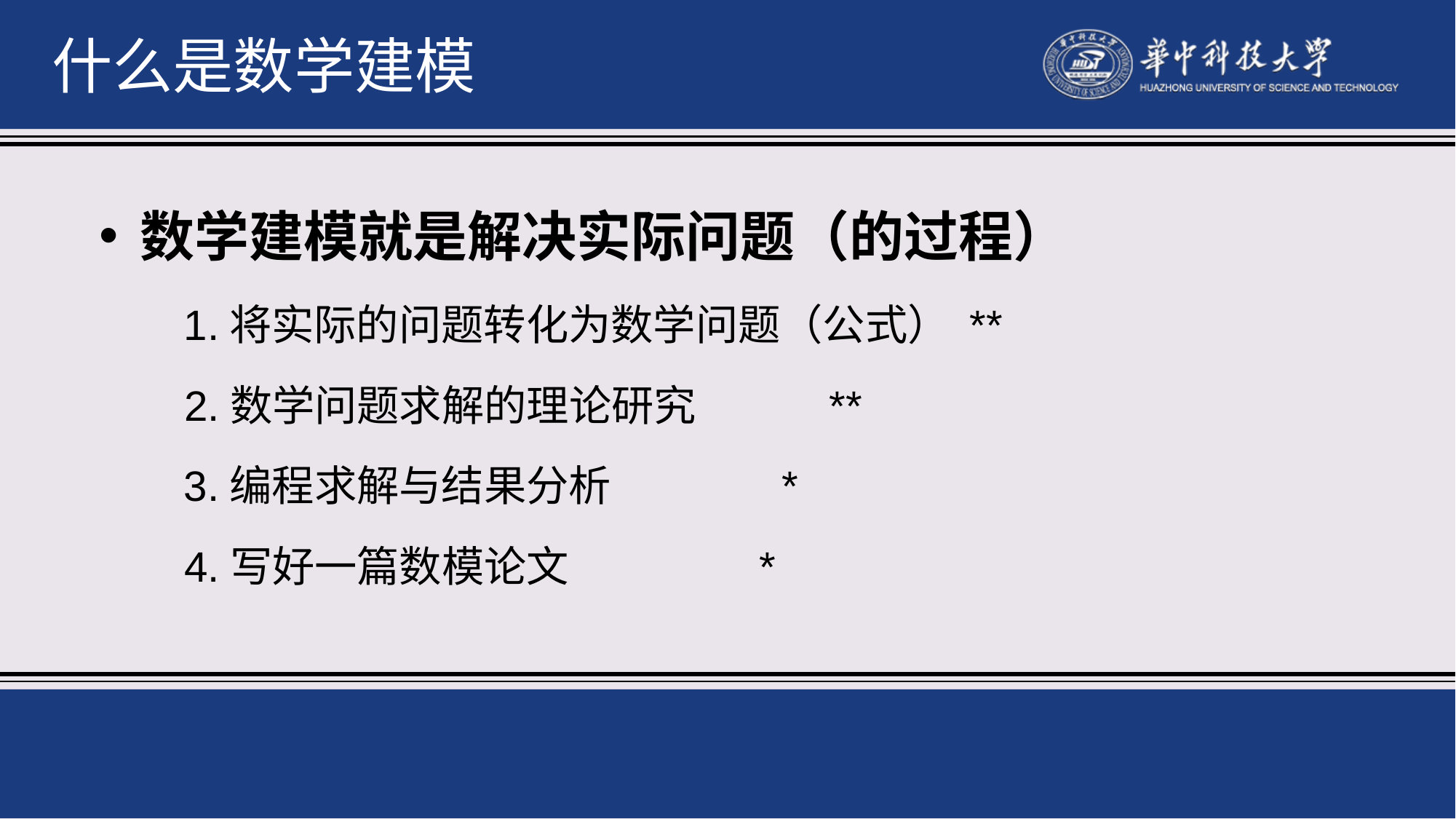

什么是数学建模
数学建模就是解决实际问题（的过程）
1.将实际的问题转化为数学问题（公式） **
2.数学问题求解的理论研究             **
3.编程求解与结果分析                 *
4.写好一篇数模论文                   *